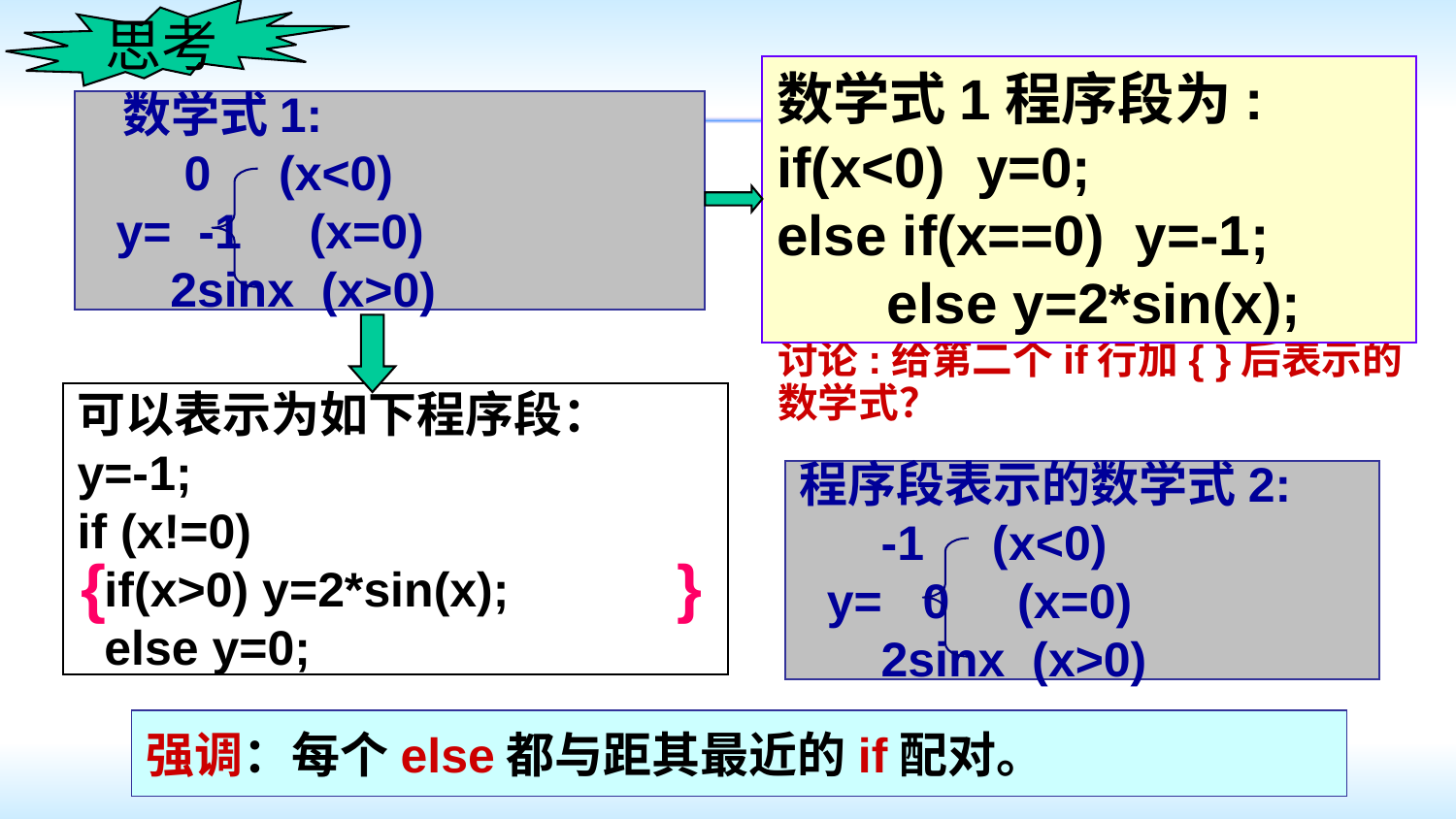

思考
数学式1程序段为:
if(x<0)  y=0;
else if(x==0)  y=-1;
       else y=2*sin(x);
  数学式1:
       0     (x<0)
  y=  -1     (x=0)
      2sinx  (x>0)

讨论:给第二个if行加{ }后表示的数学式？
可以表示为如下程序段：
y=-1;
if (x!=0)
  if(x>0) y=2*sin(x);
  else y=0;
程序段表示的数学式2:
      -1     (x<0)
  y=   0     (x=0)
      2sinx  (x>0)

{
}
强调：每个else都与距其最近的if配对。